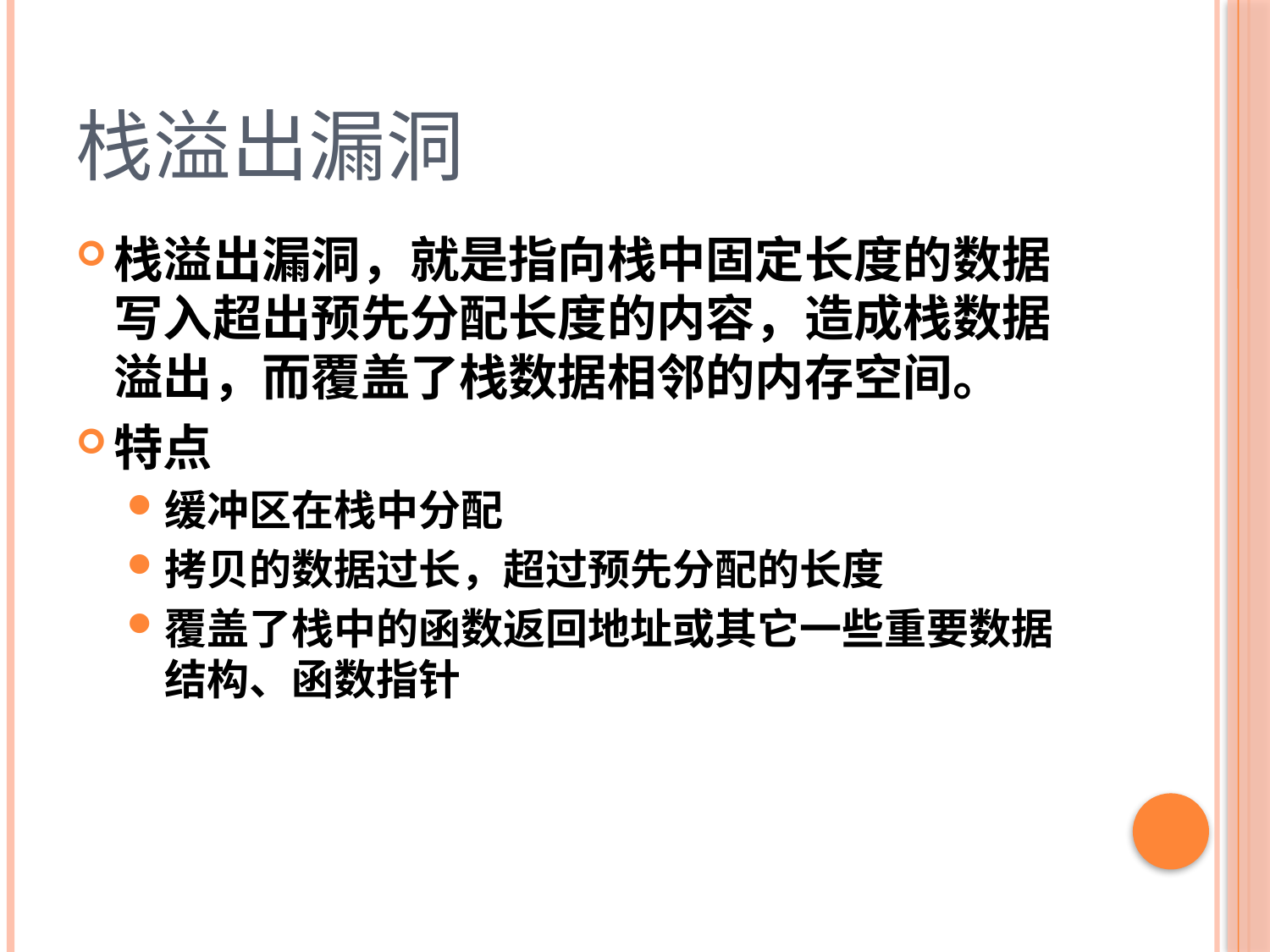

# 栈溢出漏洞
栈溢出漏洞，就是指向栈中固定长度的数据写入超出预先分配长度的内容，造成栈数据溢出，而覆盖了栈数据相邻的内存空间。
特点
缓冲区在栈中分配
拷贝的数据过长，超过预先分配的长度
覆盖了栈中的函数返回地址或其它一些重要数据结构、函数指针